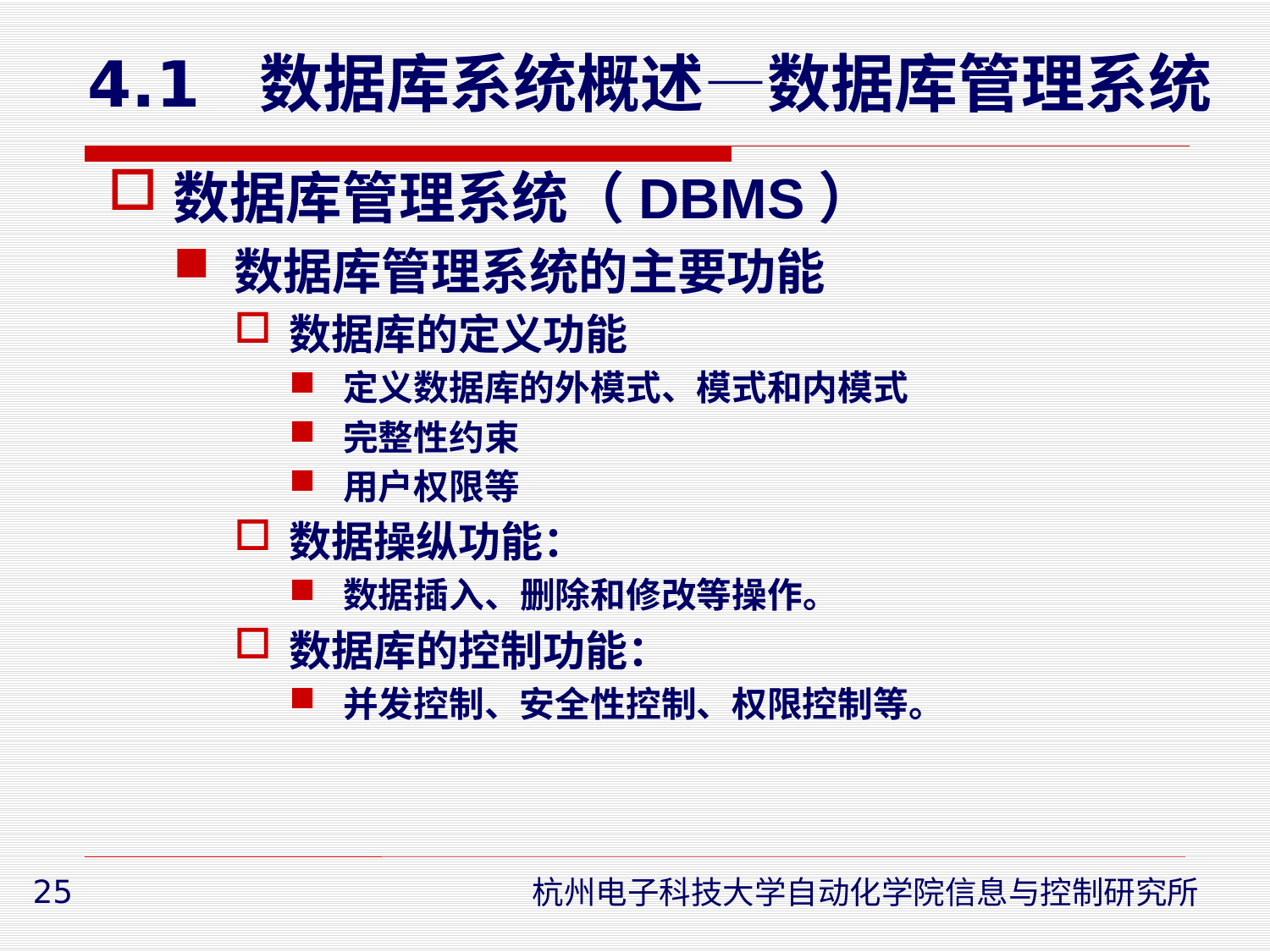

# 4.1  数据库系统概述—数据库管理系统
数据库管理系统（DBMS）
数据库管理系统的主要功能
数据库的定义功能
定义数据库的外模式、模式和内模式
完整性约束
用户权限等
数据操纵功能：
数据插入、删除和修改等操作。
数据库的控制功能：
并发控制、安全性控制、权限控制等。